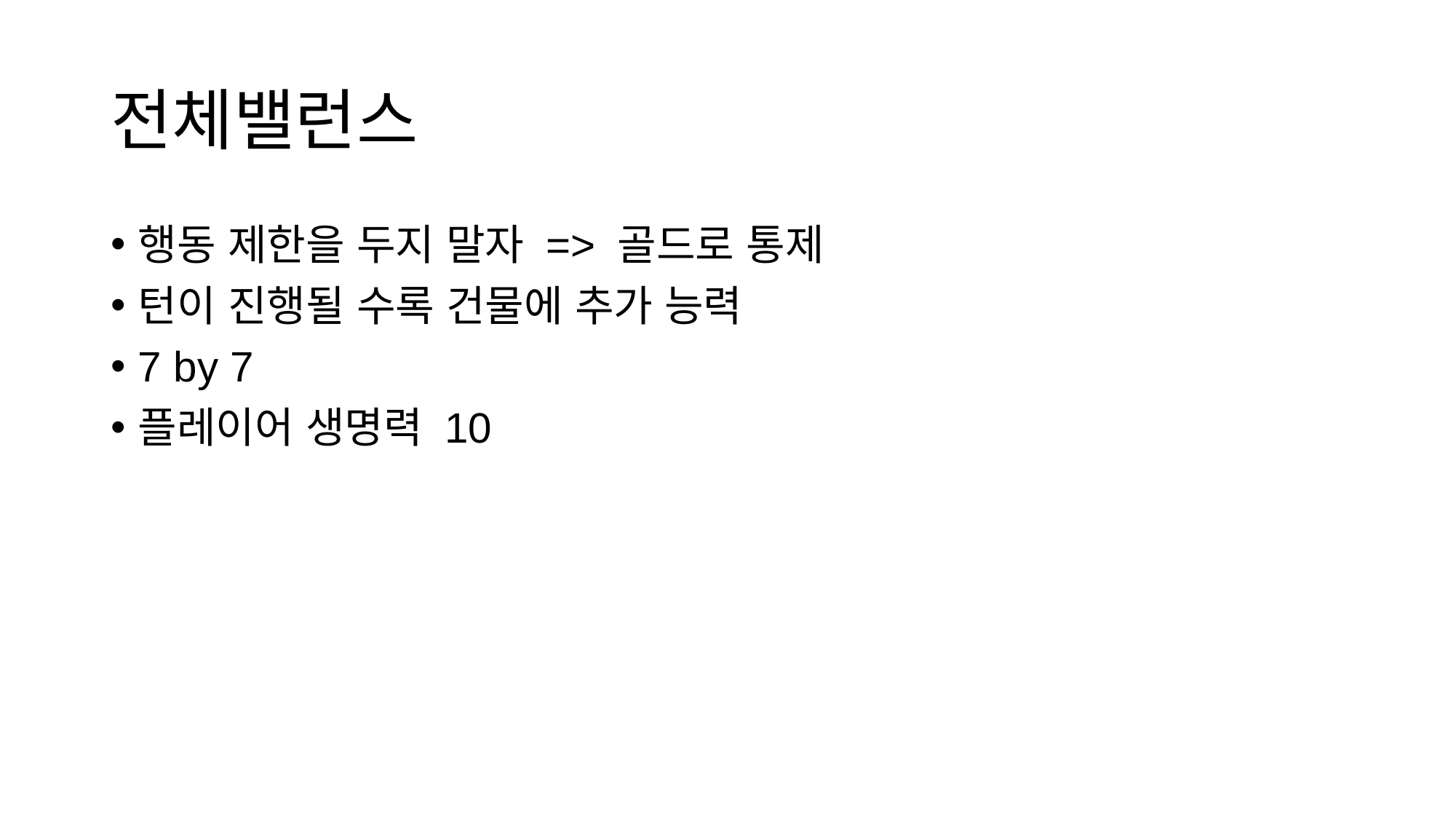

# 전체밸런스
행동 제한을 두지 말자 => 골드로 통제
턴이 진행될 수록 건물에 추가 능력
7 by 7
플레이어 생명력 10